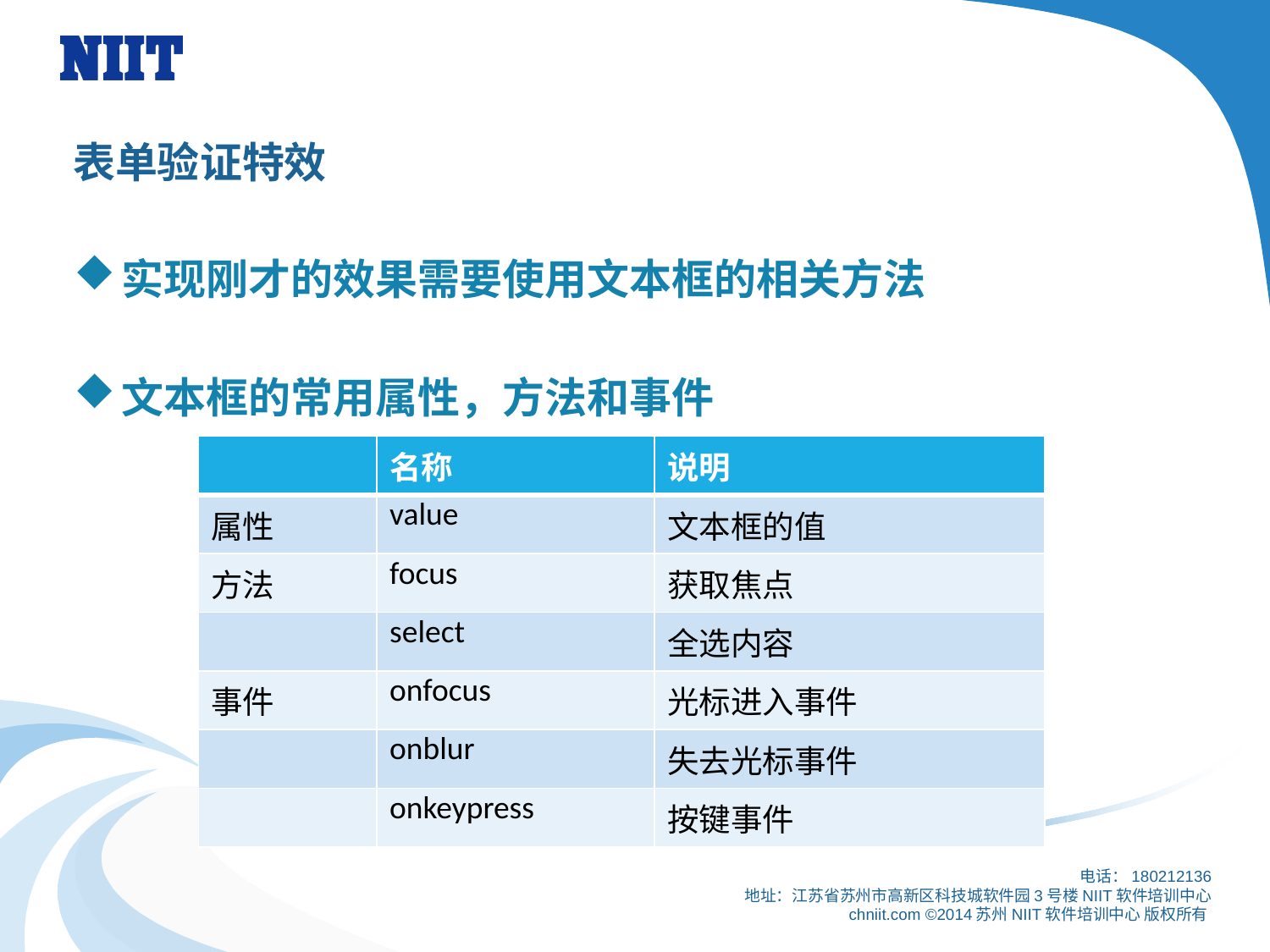

# 表单验证特效
实现刚才的效果需要使用文本框的相关方法

文本框的常用属性，方法和事件
|  | 名称 | 说明 |
| --- | --- | --- |
| 属性 | value | 文本框的值 |
| 方法 | focus | 获取焦点 |
|  | select | 全选内容 |
| 事件 | onfocus | 光标进入事件 |
|  | onblur | 失去光标事件 |
|  | onkeypress | 按键事件 |